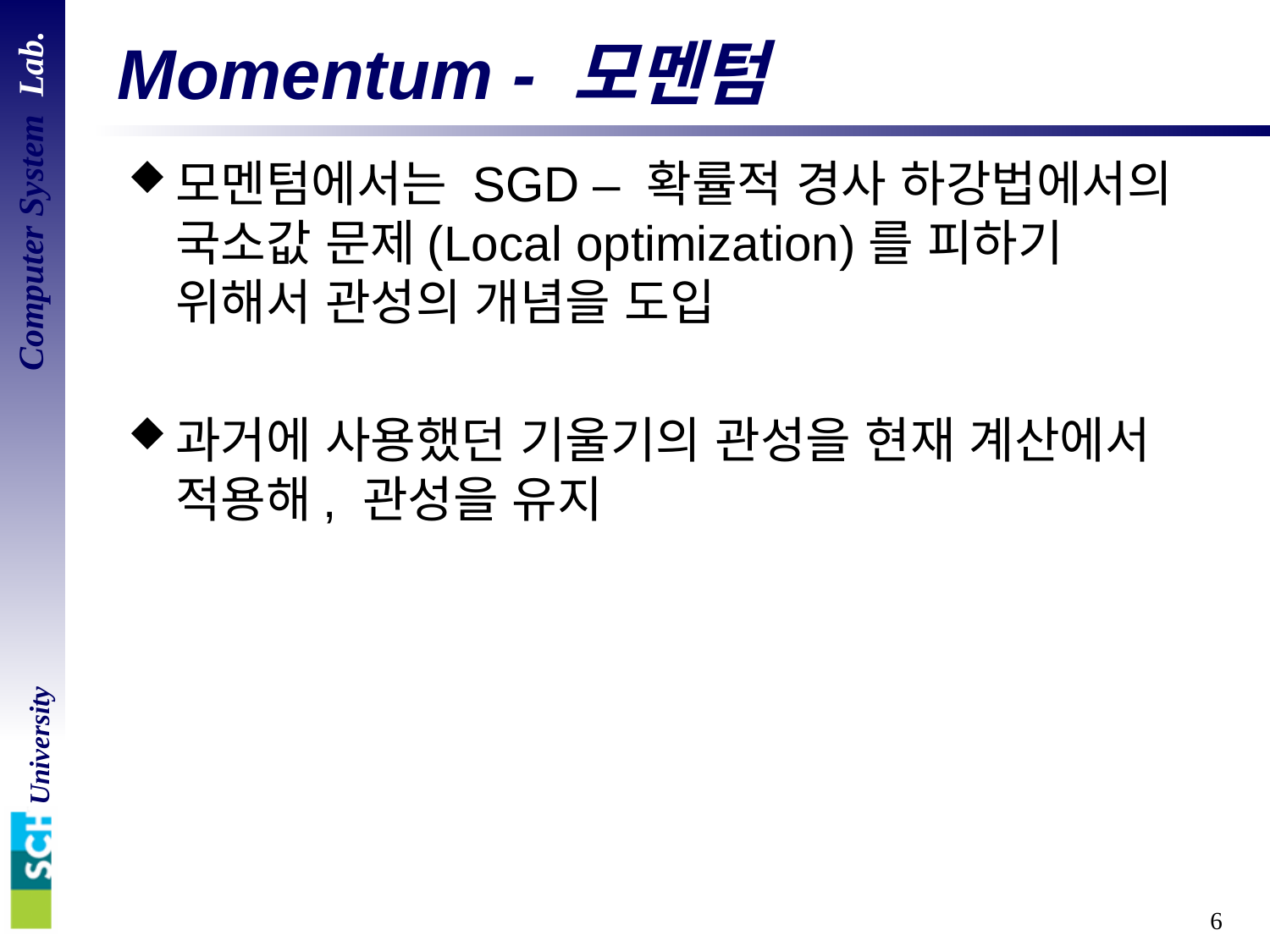

# Momentum - 모멘텀
모멘텀에서는 SGD – 확률적 경사 하강법에서의 국소값 문제(Local optimization)를 피하기 위해서 관성의 개념을 도입

과거에 사용했던 기울기의 관성을 현재 계산에서 적용해, 관성을 유지